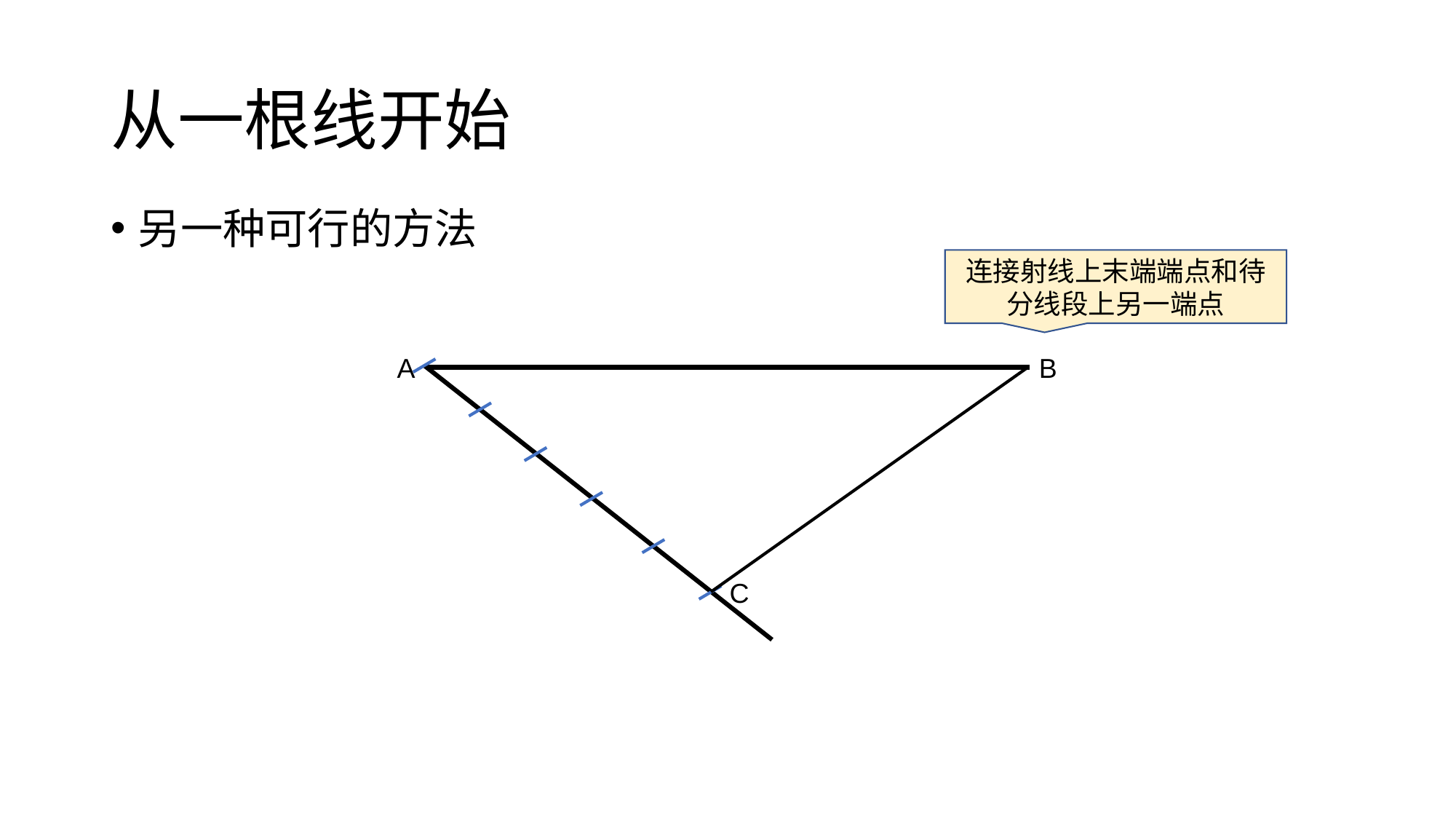

# 从一根线开始
另一种可行的方法
连接射线上末端端点和待分线段上另一端点
A
B
C